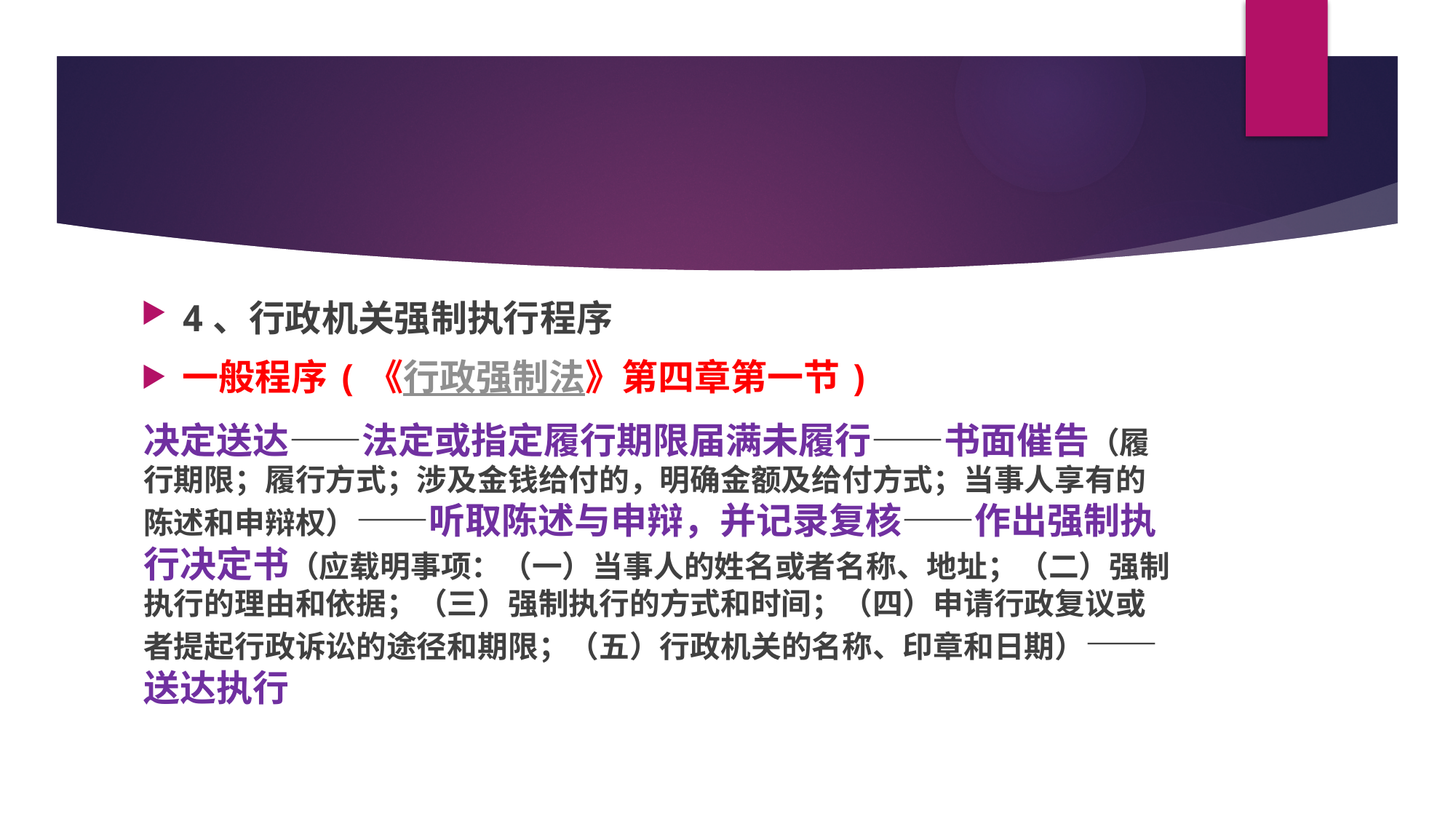

#

4、行政机关强制执行程序
一般程序(《行政强制法》第四章第一节)

决定送达——法定或指定履行期限届满未履行——书面催告（履行期限；履行方式；涉及金钱给付的，明确金额及给付方式；当事人享有的陈述和申辩权）——听取陈述与申辩，并记录复核——作出强制执行决定书（应载明事项：（一）当事人的姓名或者名称、地址；（二）强制执行的理由和依据；（三）强制执行的方式和时间；（四）申请行政复议或者提起行政诉讼的途径和期限；（五）行政机关的名称、印章和日期）——送达执行